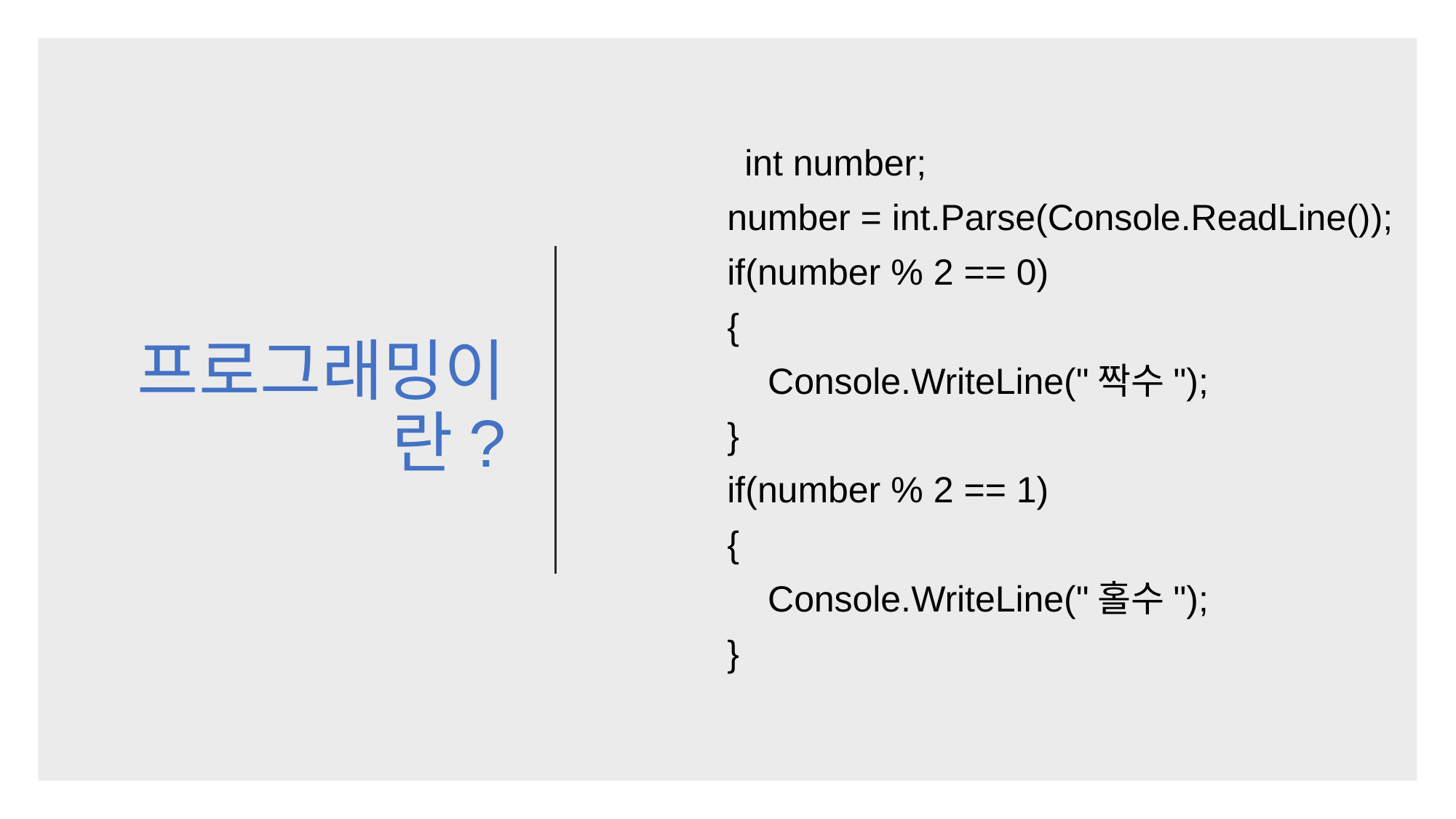

# 프로그래밍이란?
 	   int number;
            number = int.Parse(Console.ReadLine());
            if(number % 2 == 0)
            {
                Console.WriteLine("짝수");
            }
            if(number % 2 == 1)
            {
                Console.WriteLine("홀수");
            }